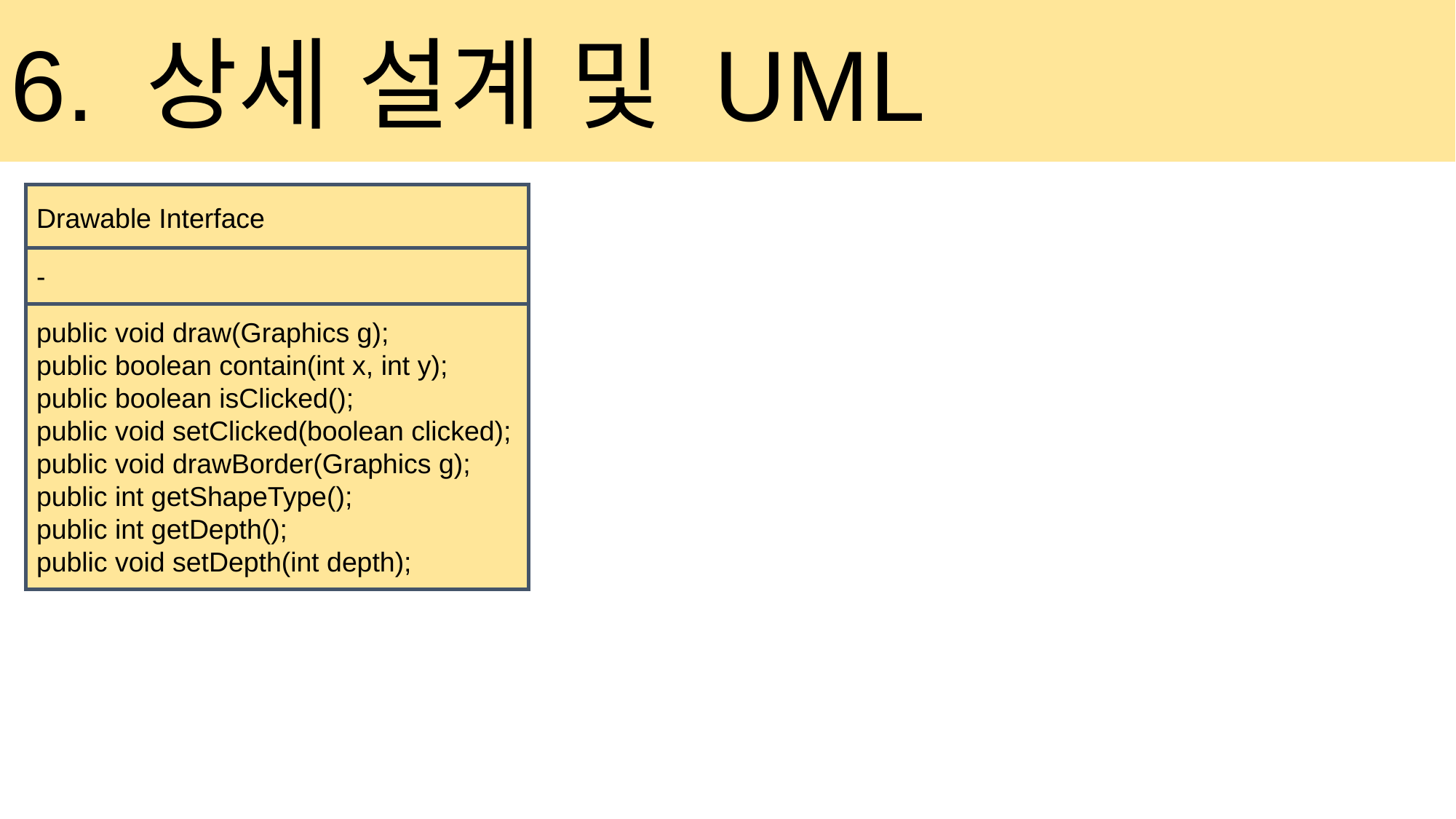

6. 상세 설계 및 UML
Drawable Interface
-
public void draw(Graphics g);
public boolean contain(int x, int y);
public boolean isClicked();
public void setClicked(boolean clicked);
public void drawBorder(Graphics g);
public int getShapeType();
public int getDepth();
public void setDepth(int depth);